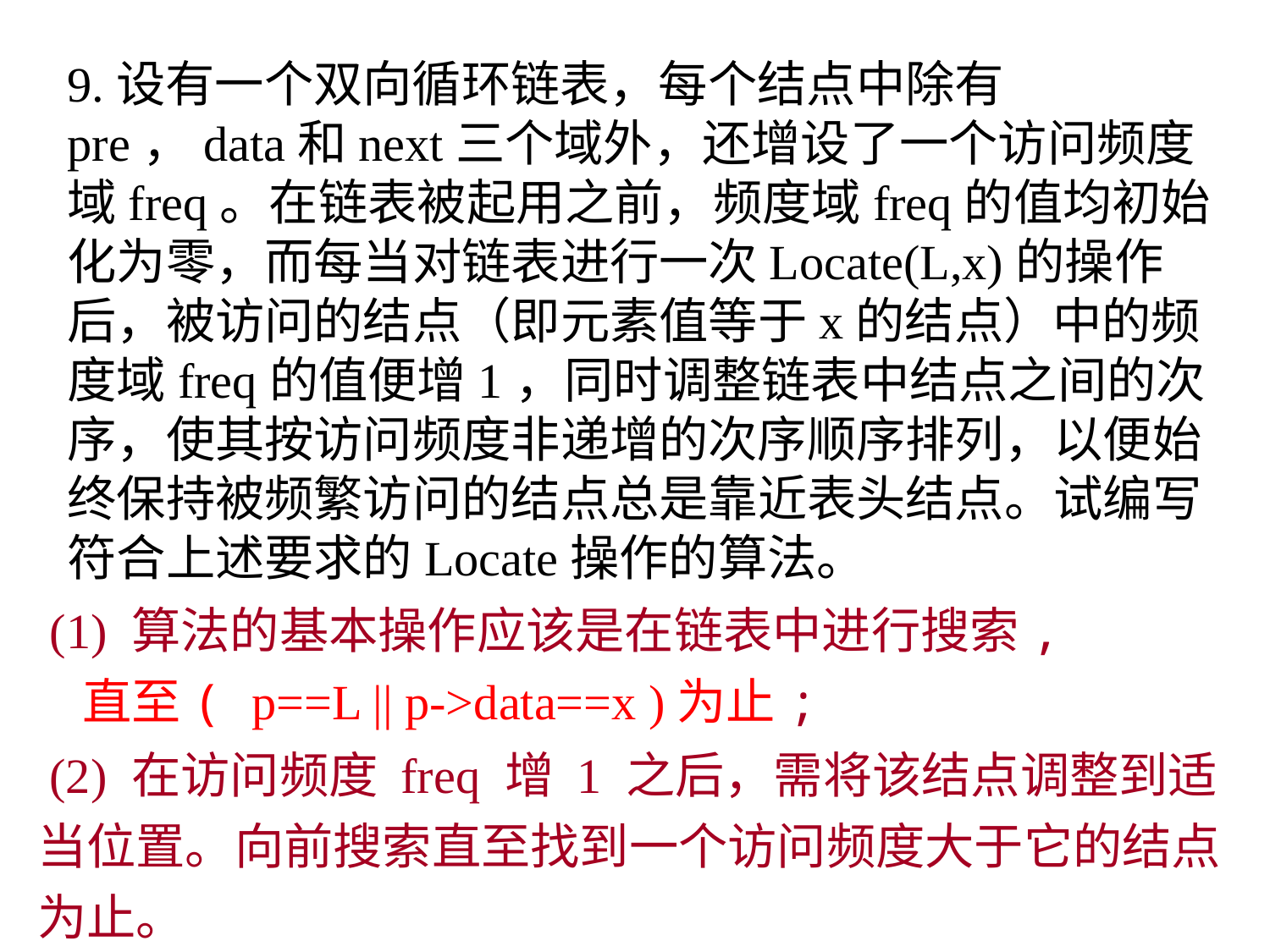

9.设有一个双向循环链表，每个结点中除有pre，data和next三个域外，还增设了一个访问频度域freq。在链表被起用之前，频度域freq的值均初始化为零，而每当对链表进行一次Locate(L,x)的操作后，被访问的结点（即元素值等于x的结点）中的频度域freq的值便增1，同时调整链表中结点之间的次序，使其按访问频度非递增的次序顺序排列，以便始终保持被频繁访问的结点总是靠近表头结点。试编写符合上述要求的Locate操作的算法。
 (1) 算法的基本操作应该是在链表中进行搜索,
   直至( p==L || p->data==x )为止;
 (2) 在访问频度 freq 增 1 之后，需将该结点调整到适当位置。向前搜索直至找到一个访问频度大于它的结点为止。